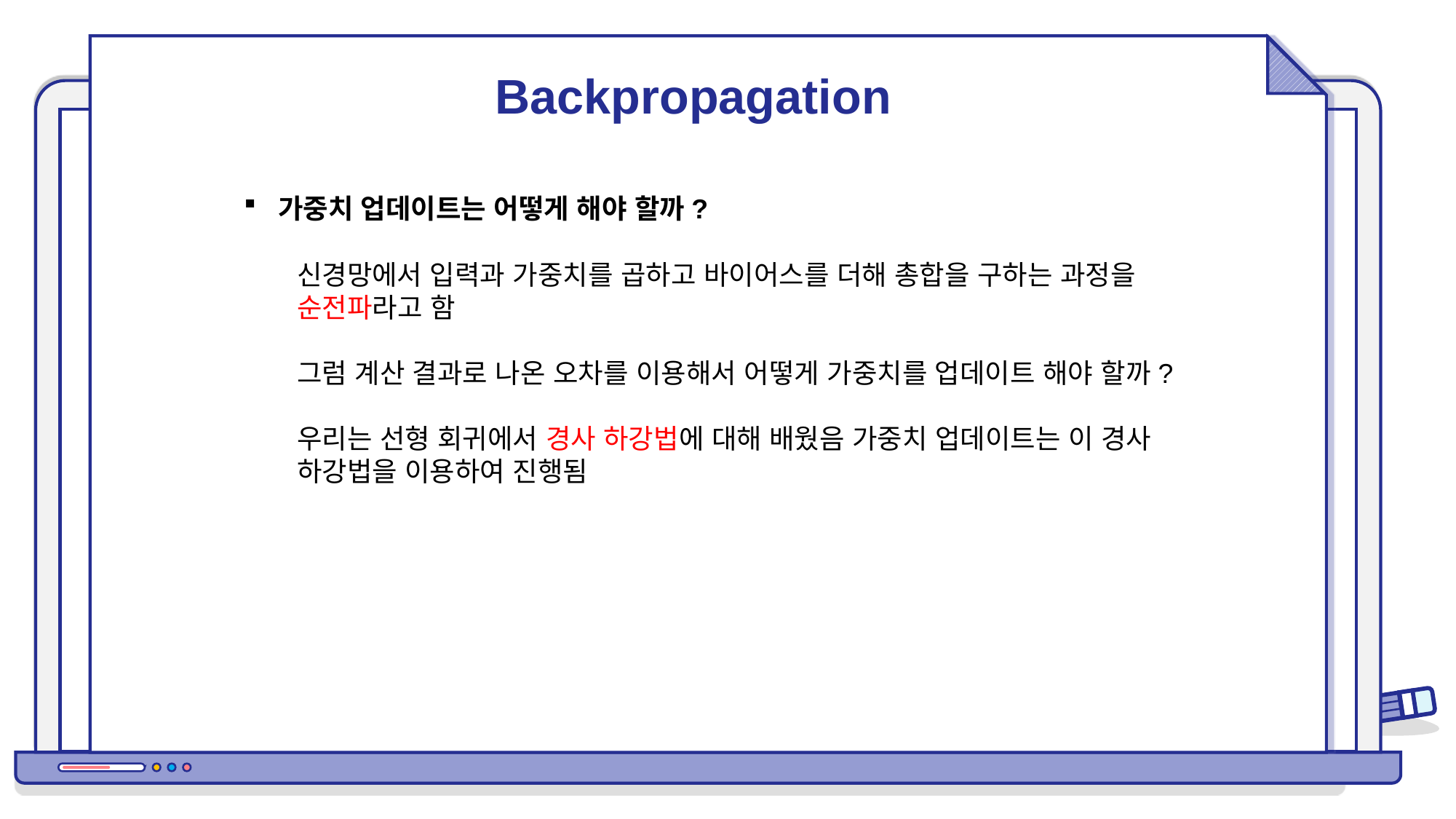

Backpropagation

가중치 업데이트는 어떻게 해야 할까?
신경망에서 입력과 가중치를 곱하고 바이어스를 더해 총합을 구하는 과정을 순전파라고 함

그럼 계산 결과로 나온 오차를 이용해서 어떻게 가중치를 업데이트 해야 할까?

우리는 선형 회귀에서 경사 하강법에 대해 배웠음 가중치 업데이트는 이 경사 하강법을 이용하여 진행됨